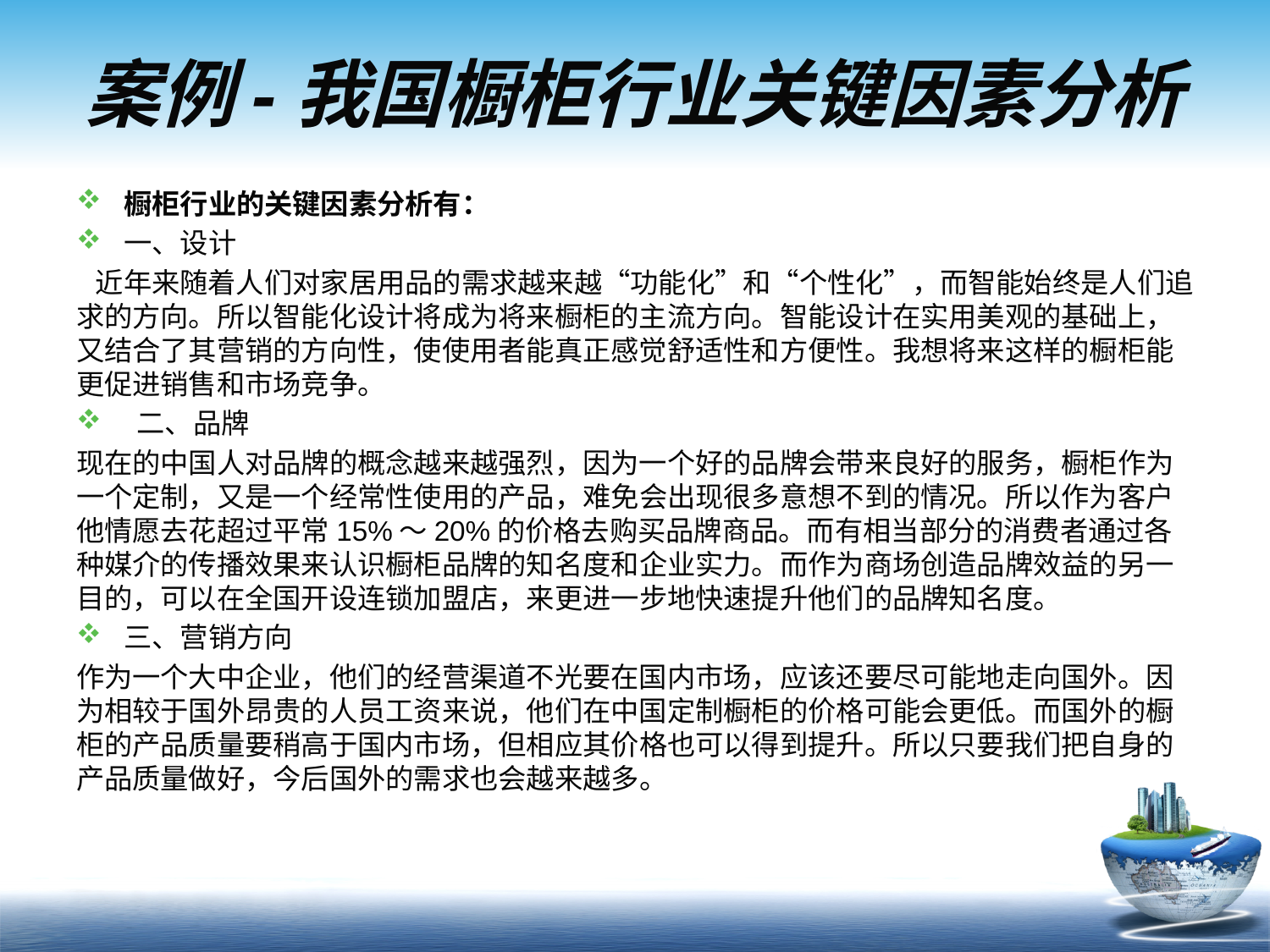

# 案例-我国橱柜行业关键因素分析
橱柜行业的关键因素分析有：
一、设计
  近年来随着人们对家居用品的需求越来越“功能化”和“个性化”，而智能始终是人们追求的方向。所以智能化设计将成为将来橱柜的主流方向。智能设计在实用美观的基础上，又结合了其营销的方向性，使使用者能真正感觉舒适性和方便性。我想将来这样的橱柜能更促进销售和市场竞争。
 二、品牌
现在的中国人对品牌的概念越来越强烈，因为一个好的品牌会带来良好的服务，橱柜作为一个定制，又是一个经常性使用的产品，难免会出现很多意想不到的情况。所以作为客户他情愿去花超过平常15%～20%的价格去购买品牌商品。而有相当部分的消费者通过各种媒介的传播效果来认识橱柜品牌的知名度和企业实力。而作为商场创造品牌效益的另一目的，可以在全国开设连锁加盟店，来更进一步地快速提升他们的品牌知名度。
三、营销方向
作为一个大中企业，他们的经营渠道不光要在国内市场，应该还要尽可能地走向国外。因为相较于国外昂贵的人员工资来说，他们在中国定制橱柜的价格可能会更低。而国外的橱柜的产品质量要稍高于国内市场，但相应其价格也可以得到提升。所以只要我们把自身的产品质量做好，今后国外的需求也会越来越多。